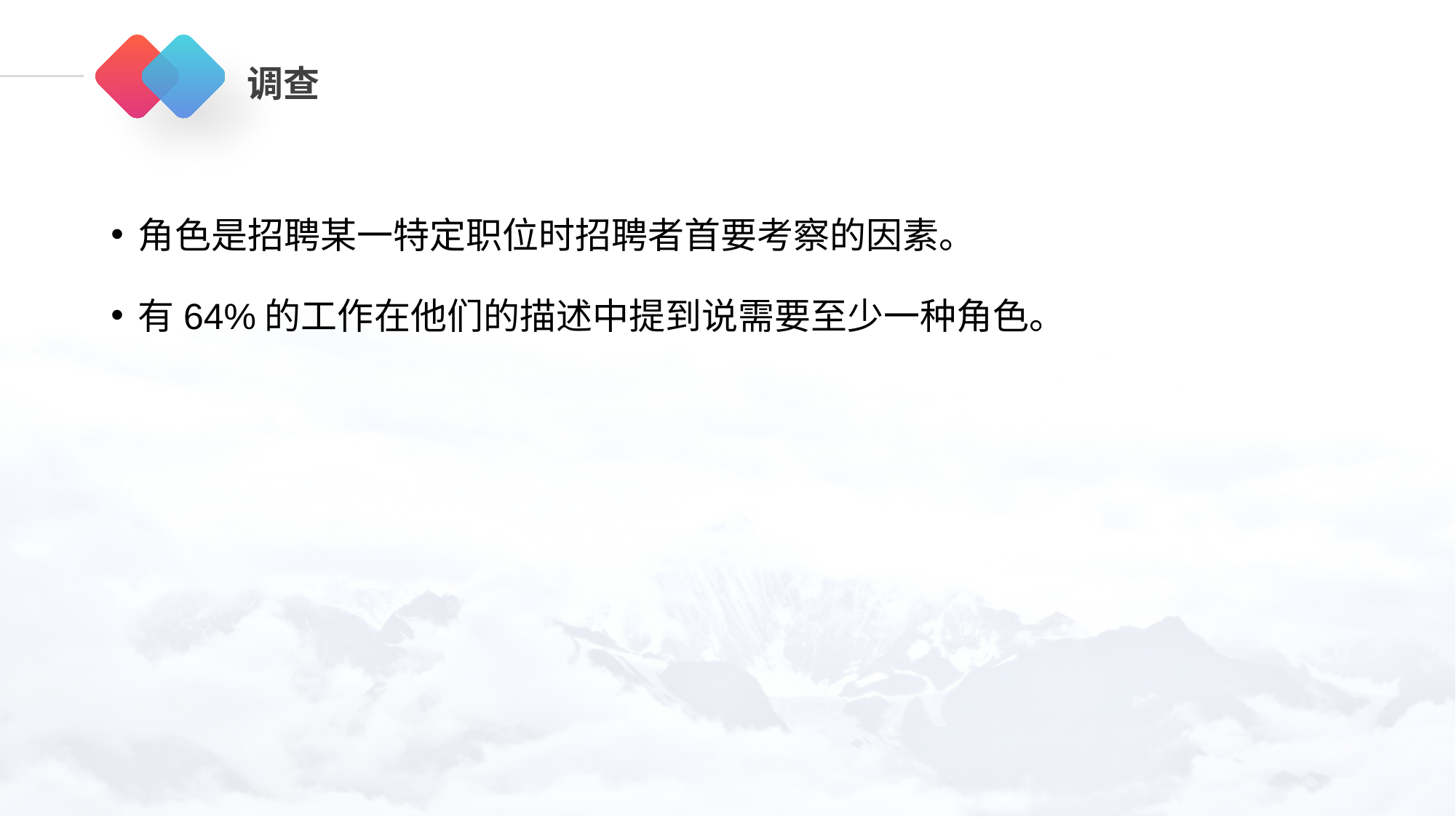

# 调查
角色是招聘某一特定职位时招聘者首要考察的因素。
有64%的工作在他们的描述中提到说需要至少一种角色。